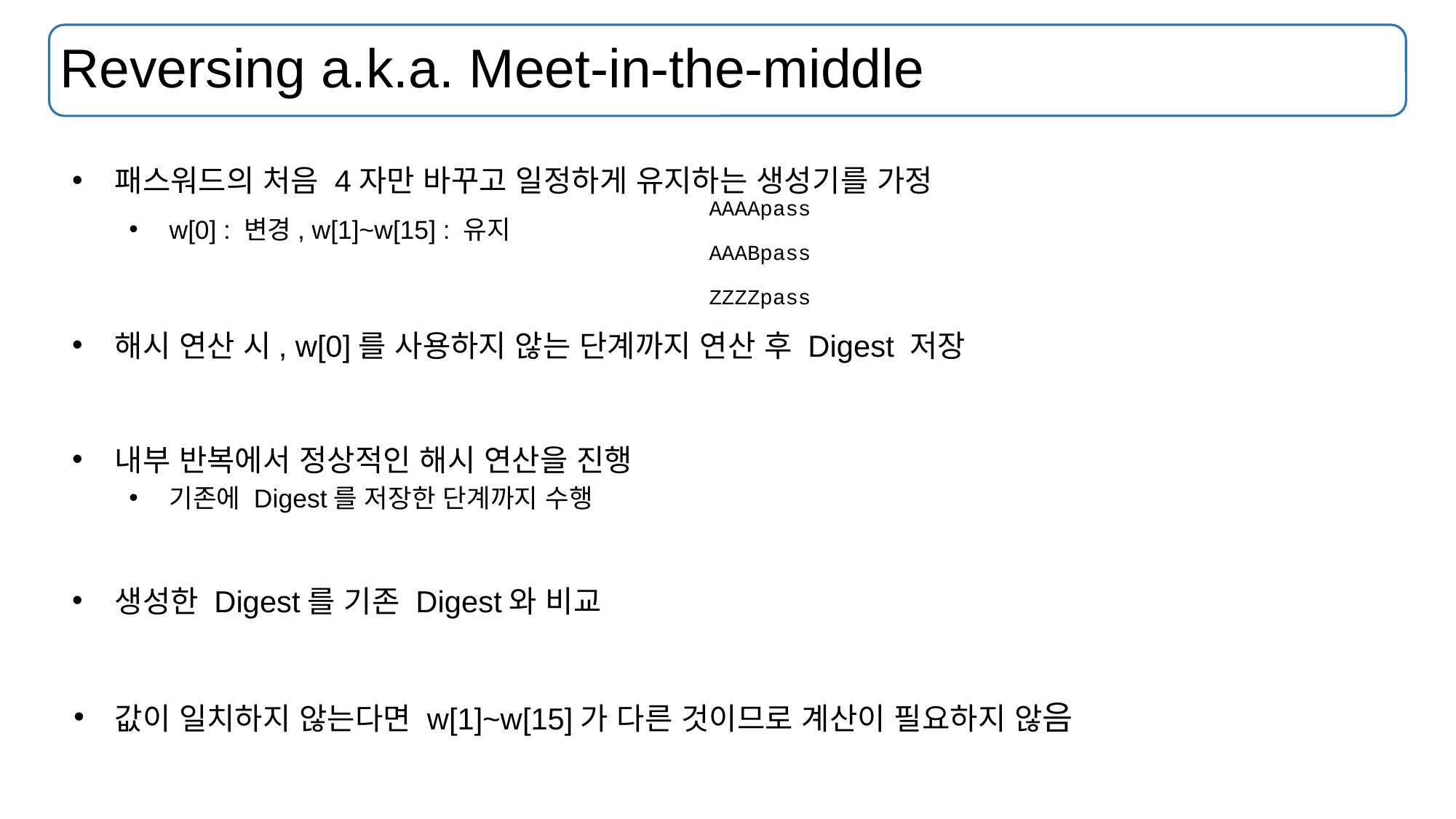

# Reversing a.k.a. Meet-in-the-middle
패스워드의 처음 4자만 바꾸고 일정하게 유지하는 생성기를 가정
w[0] : 변경, w[1]~w[15] : 유지

해시 연산 시, w[0]를 사용하지 않는 단계까지 연산 후 Digest 저장

내부 반복에서 정상적인 해시 연산을 진행
기존에 Digest를 저장한 단계까지 수행

생성한 Digest를 기존 Digest와 비교

값이 일치하지 않는다면 w[1]~w[15]가 다른 것이므로 계산이 필요하지 않음
AAAApass
AAABpass
ZZZZpass